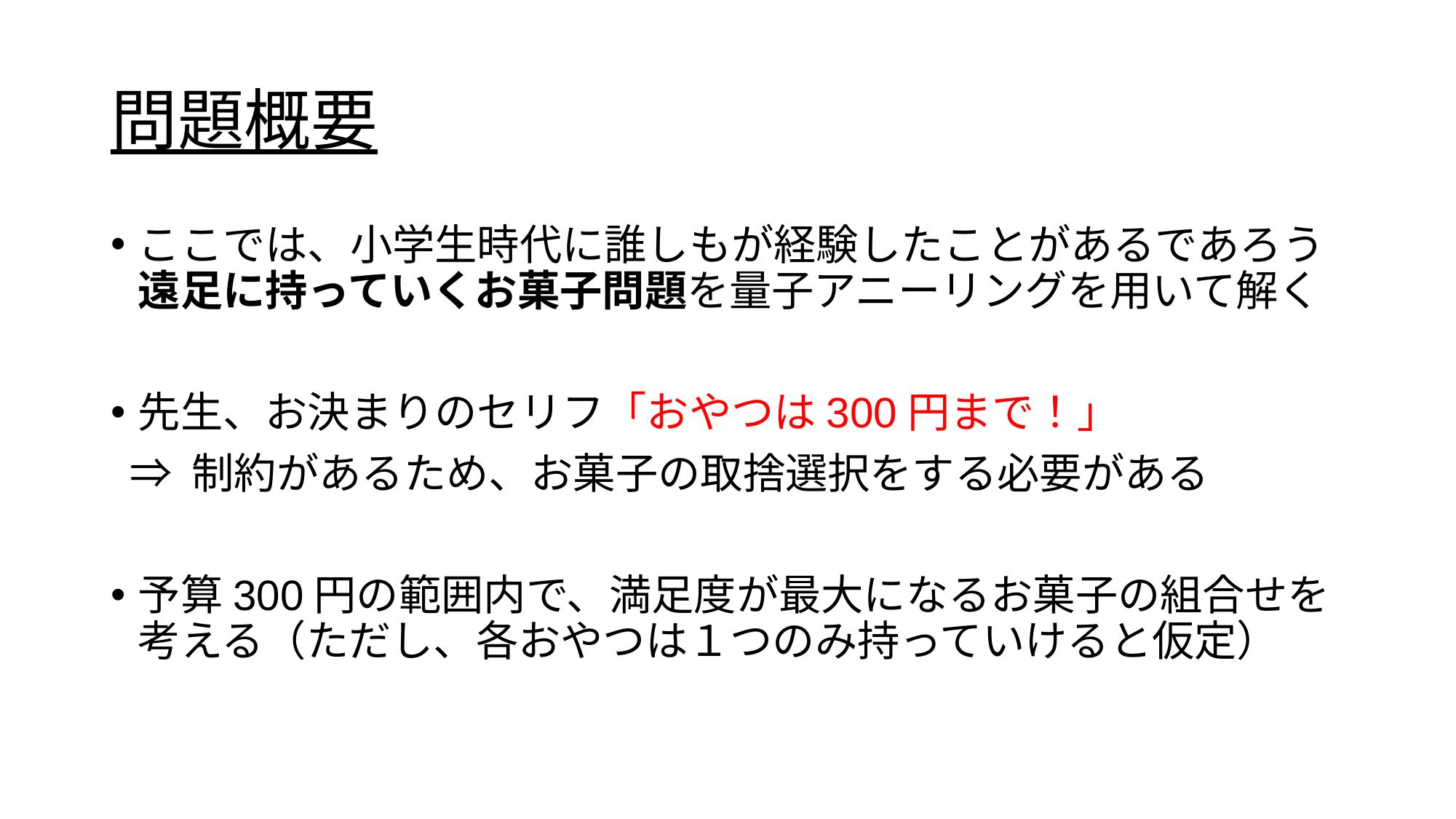

# 問題概要
ここでは、小学生時代に誰しもが経験したことがあるであろう遠足に持っていくお菓子問題を量子アニーリングを用いて解く

先生、お決まりのセリフ「おやつは300円まで！」
  ⇒ 制約があるため、お菓子の取捨選択をする必要がある

予算300円の範囲内で、満足度が最大になるお菓子の組合せを考える（ただし、各おやつは１つのみ持っていけると仮定）